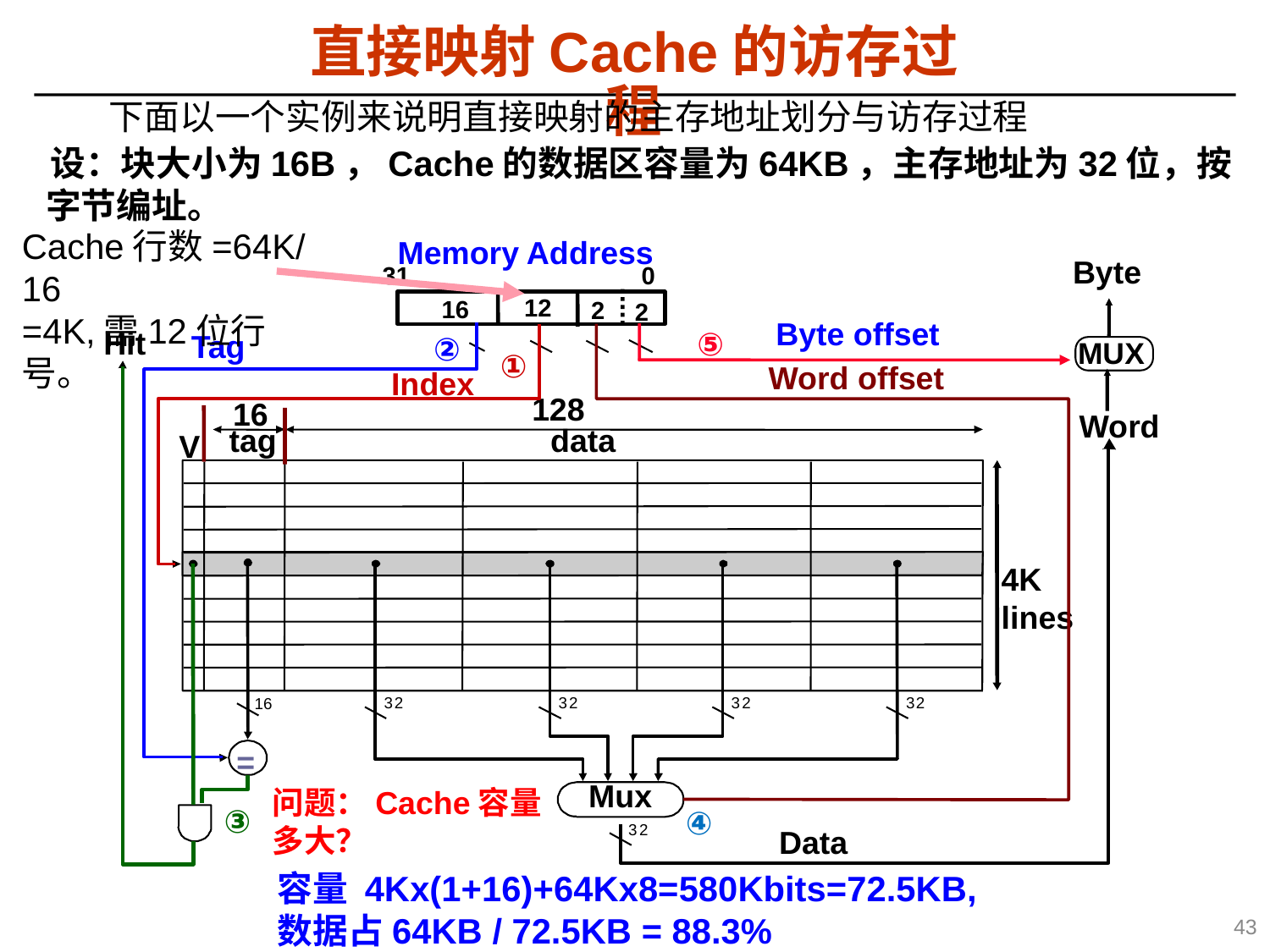

直接映射Cache的访存过程
下面以一个实例来说明直接映射的主存地址划分与访存过程
   设：块大小为16B，Cache的数据区容量为64KB，主存地址为32位，按字节编址。
Cache行数=64K/16
=4K,需12位行号。
Memory Address

Byte
31
0

12
16
2
2

Byte offset
Hit

③

②

⑤

①

④
Tag
MUX

Word offset
Index

128
16
Word

tag
data

V

4K
lines

16
=

3
2
3
2
3
2
3
2

Mux

问题：Cache容量多大？

Data
3
2

容量 4Kx(1+16)+64Kx8=580Kbits=72.5KB,
数据占64KB / 72.5KB = 88.3%
43